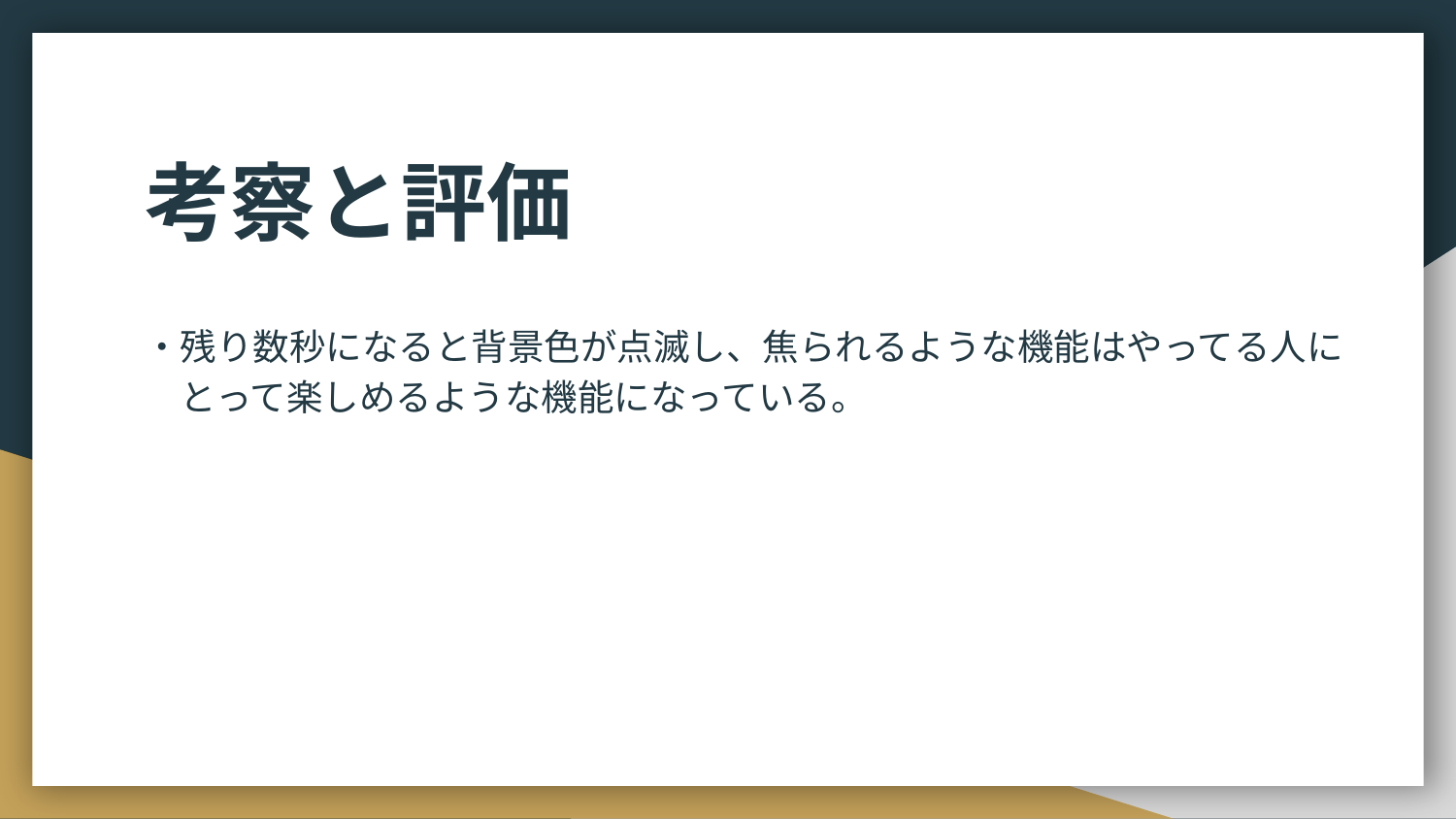

# 考察と評価

・残り数秒になると背景色が点滅し、焦られるような機能はやってる人に
　とって楽しめるような機能になっている。